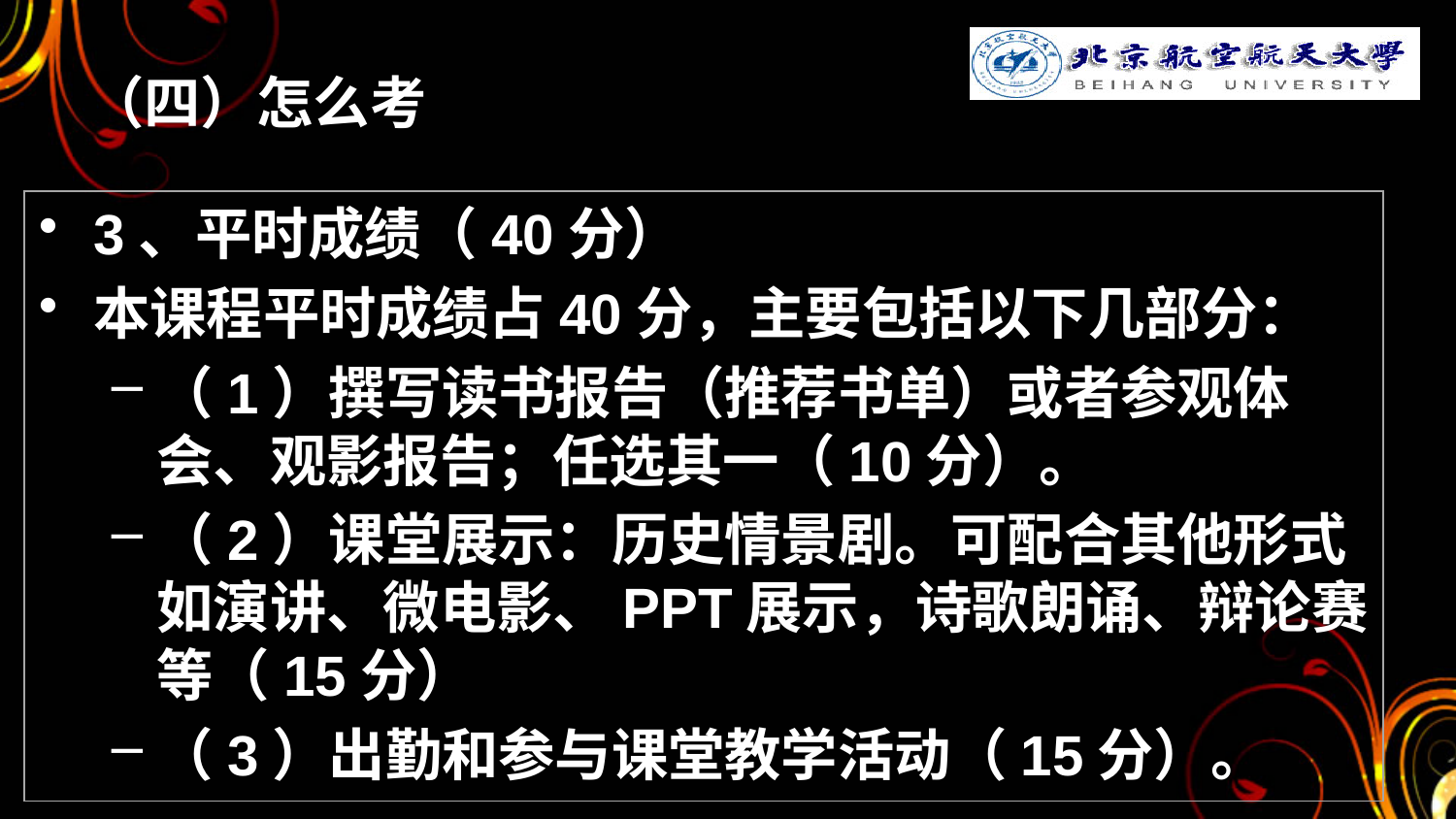

# （四）怎么考
3、平时成绩（40分）
本课程平时成绩占40分，主要包括以下几部分：
（1）撰写读书报告（推荐书单）或者参观体会、观影报告；任选其一（10分）。
（2）课堂展示：历史情景剧。可配合其他形式如演讲、微电影、PPT展示，诗歌朗诵、辩论赛等（15分）
（3）出勤和参与课堂教学活动（15分）。